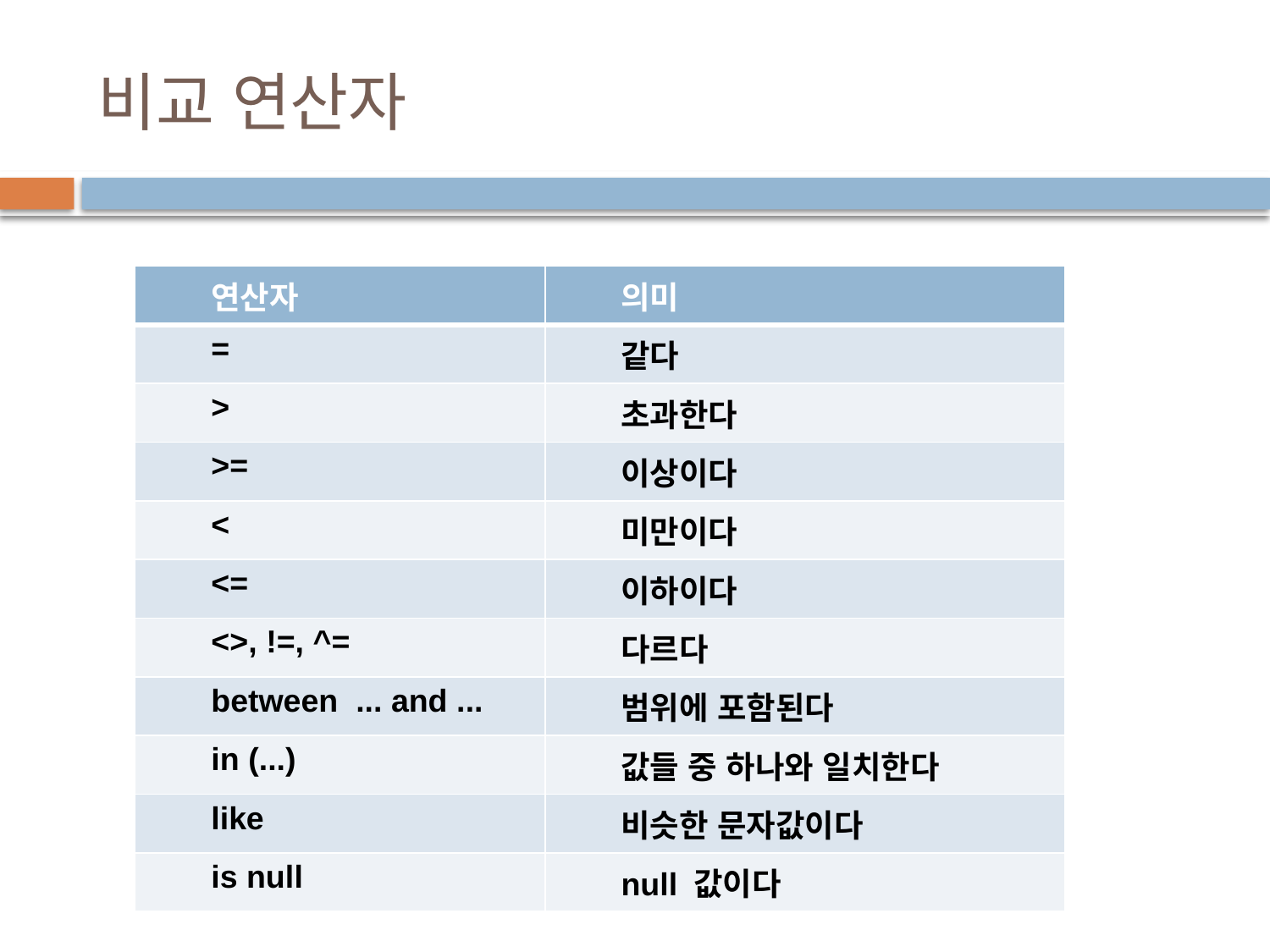

# 비교 연산자

| 연산자 | 의미 |
| --- | --- |
| = | 같다 |
| > | 초과한다 |
| >= | 이상이다 |
| < | 미만이다 |
| <= | 이하이다 |
| <>, !=, ^= | 다르다 |
| between ... and ... | 범위에 포함된다 |
| in (...) | 값들 중 하나와 일치한다 |
| like | 비슷한 문자값이다 |
| is null | null 값이다 |